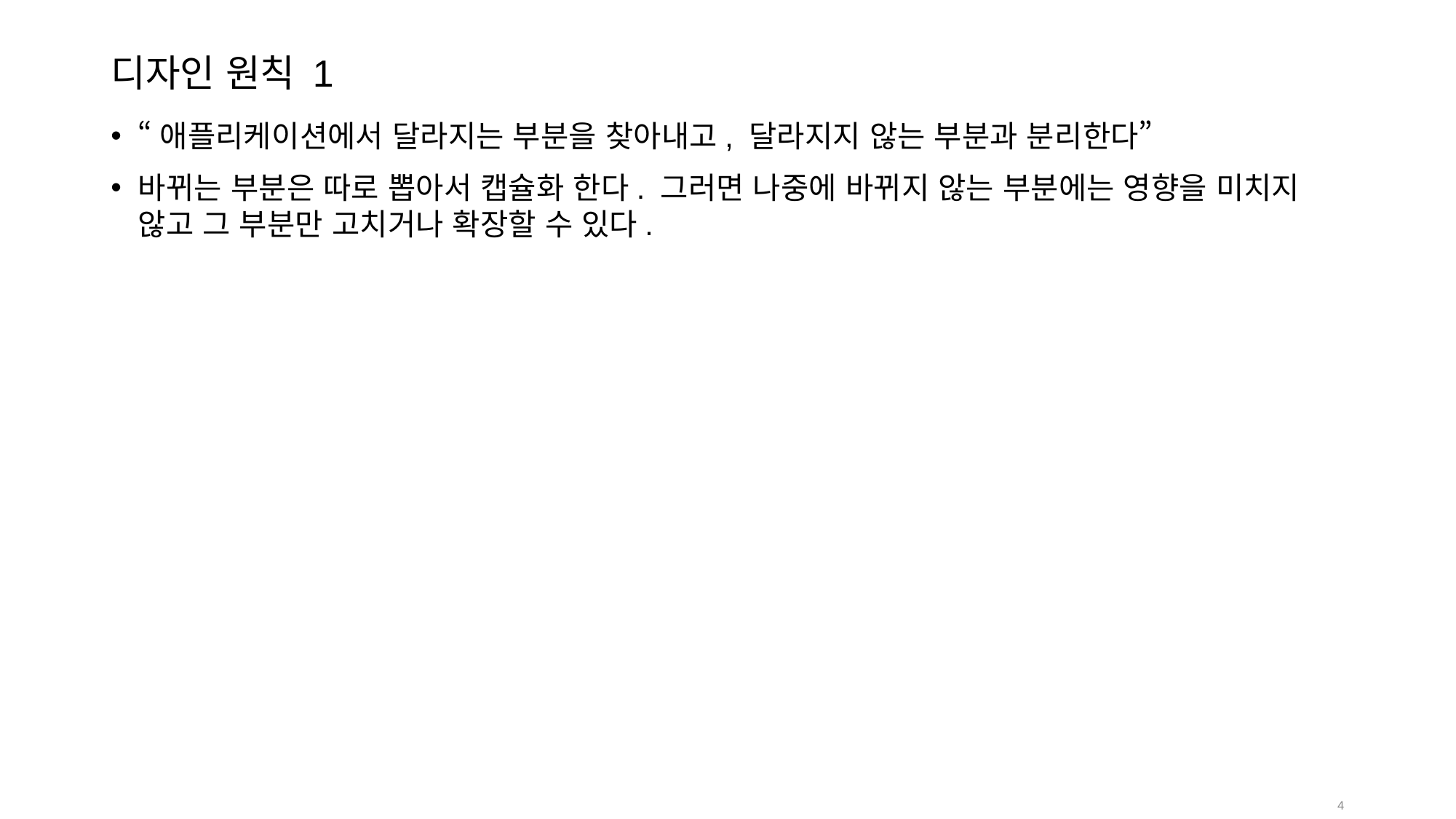

# 디자인 원칙 1
“애플리케이션에서 달라지는 부분을 찾아내고, 달라지지 않는 부분과 분리한다”
바뀌는 부분은 따로 뽑아서 캡슐화 한다. 그러면 나중에 바뀌지 않는 부분에는 영향을 미치지 않고 그 부분만 고치거나 확장할 수 있다.

4